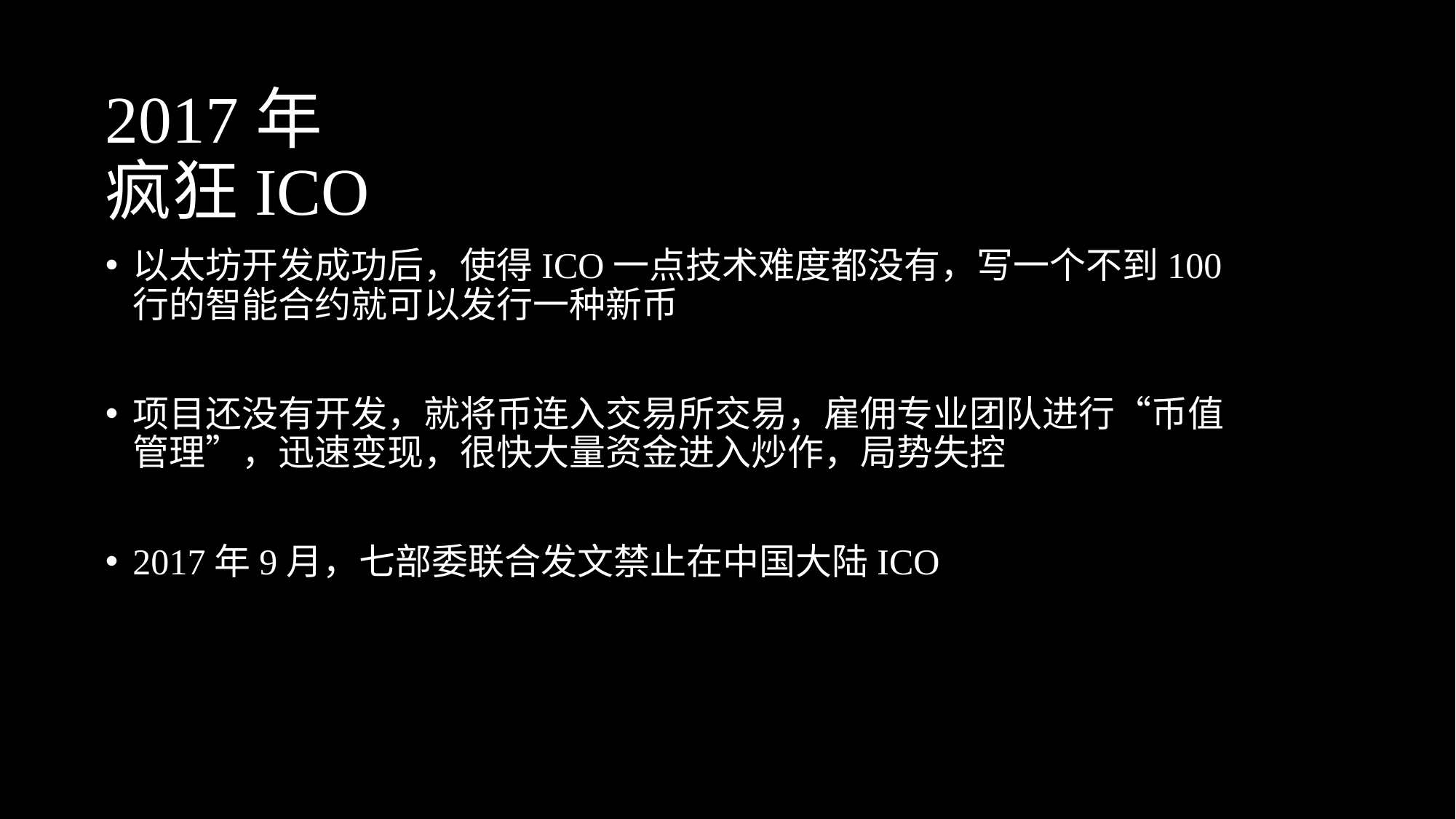

# 2017年 疯狂ICO
以太坊开发成功后，使得ICO一点技术难度都没有，写一个不到100行的智能合约就可以发行一种新币

项目还没有开发，就将币连入交易所交易，雇佣专业团队进行“币值管理”，迅速变现，很快大量资金进入炒作，局势失控

2017年9月，七部委联合发文禁止在中国大陆ICO